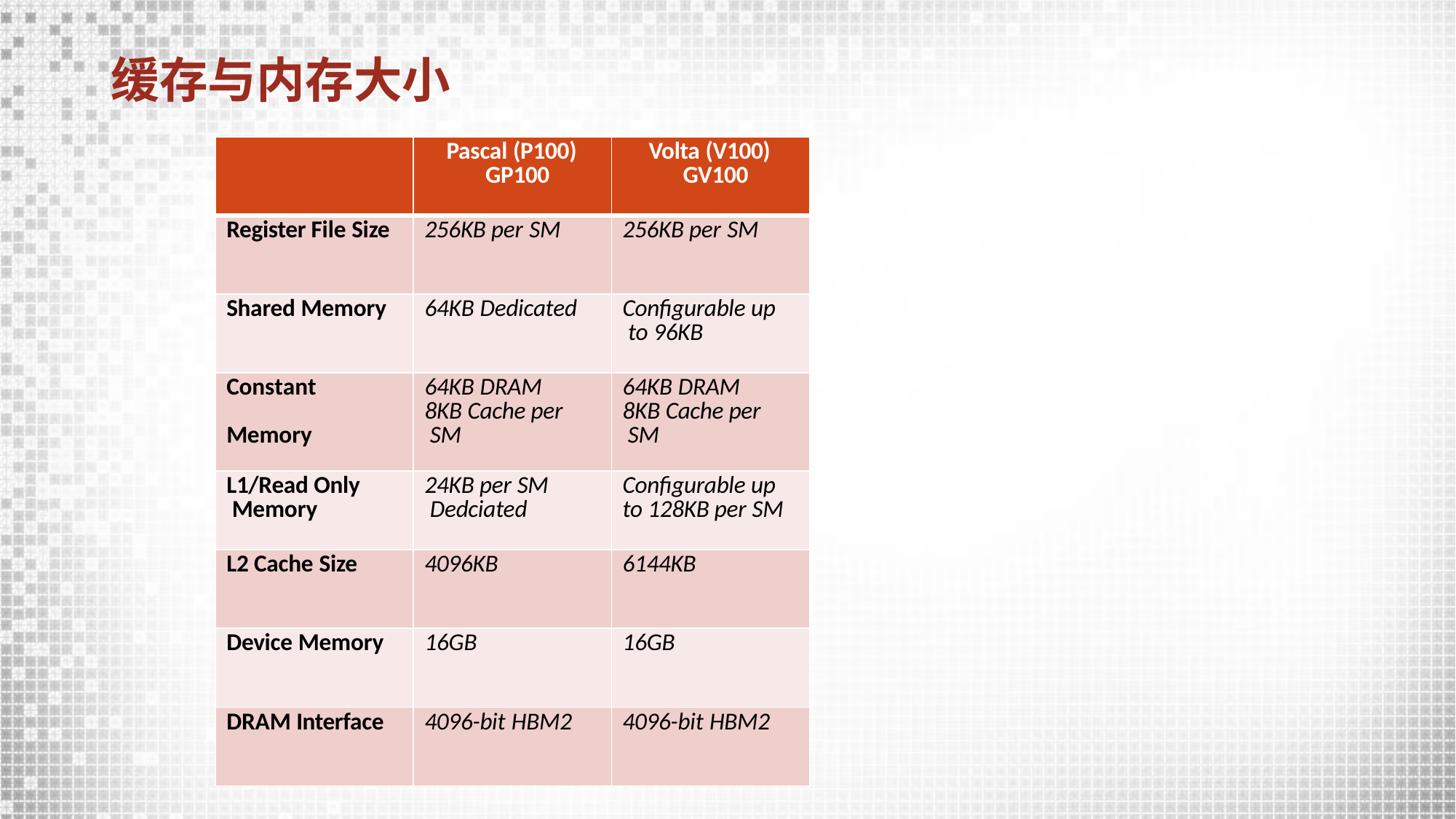

# 缓存与内存大小
|  | Pascal (P100) GP100 | Volta (V100) GV100 |
| --- | --- | --- |
| Register File Size | 256KB per SM | 256KB per SM |
| Shared Memory | 64KB Dedicated | Configurable up to 96KB |
| Constant Memory | 64KB DRAM 8KB Cache per SM | 64KB DRAM 8KB Cache per SM |
| L1/Read Only Memory | 24KB per SM Dedciated | Configurable up to 128KB per SM |
| L2 Cache Size | 4096KB | 6144KB |
| Device Memory | 16GB | 16GB |
| DRAM Interface | 4096-bit HBM2 | 4096-bit HBM2 |